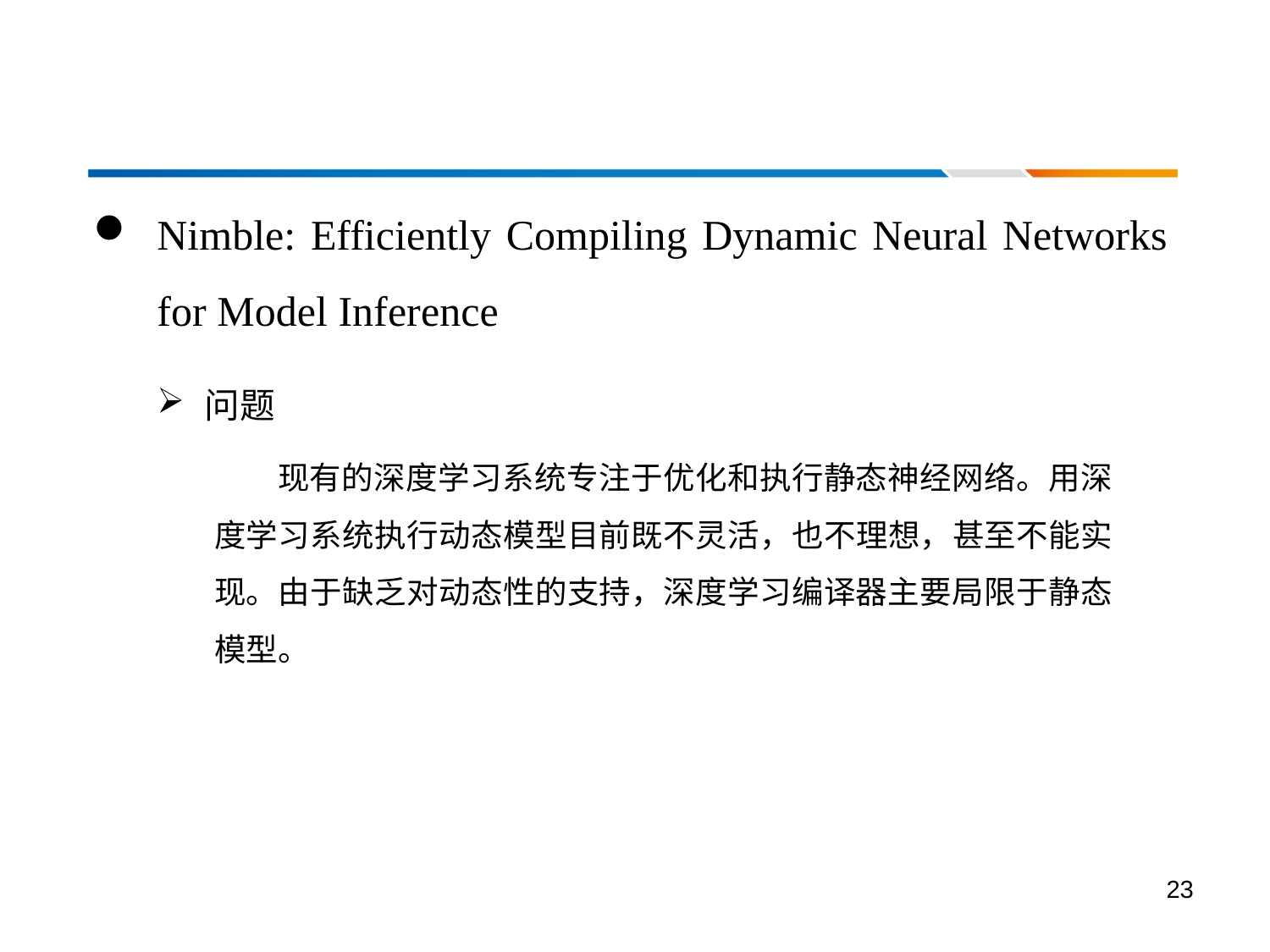

Nimble: Efficiently Compiling Dynamic Neural Networks for Model Inference
问题
现有的深度学习系统专注于优化和执行静态神经网络。用深度学习系统执行动态模型目前既不灵活，也不理想，甚至不能实现。由于缺乏对动态性的支持，深度学习编译器主要局限于静态模型。
23